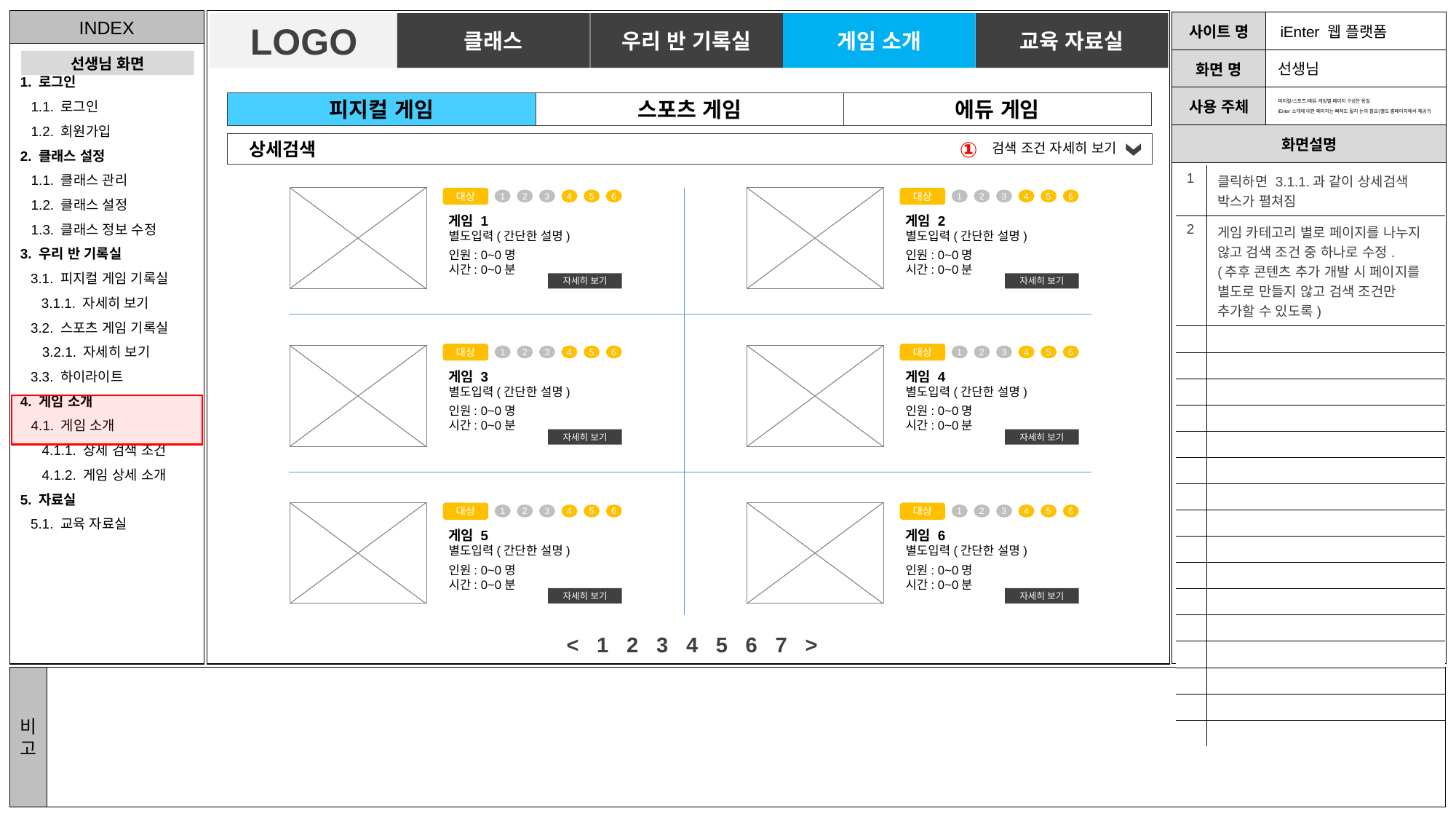

LOGO
클래스
우리 반 기록실
게임 소개
교육 자료실
선생님
피지컬/스포츠/에듀 게임별 페이지 구성은 동일
iEnter 소개에 대한 페이지는 빠져도 될지 논의 필요(별도 홈페이지에서 제공?)
피지컬 게임
스포츠 게임
에듀 게임
①
상세검색

검색 조건 자세히 보기

| 1 | 클릭하면 3.1.1.과 같이 상세검색 박스가 펼쳐짐 |
| --- | --- |
| 2 | 게임 카테고리 별로 페이지를 나누지 않고 검색 조건 중 하나로 수정. (추후 콘텐츠 추가 개발 시 페이지를 별도로 만들지 않고 검색 조건만 추가할 수 있도록) |
|  |  |
|  |  |
|  |  |
|  |  |
|  |  |
|  |  |
|  |  |
|  |  |
|  |  |
|  |  |
|  |  |
|  |  |
|  |  |
|  |  |
|  |  |
|  |  |

대상
1
2
3
4
5
6
게임 1
별도입력(간단한 설명)
인원: 0~0명
시간: 0~0분

대상
1
2
3
4
5
6
게임 2
별도입력(간단한 설명)
인원: 0~0명
시간: 0~0분
자세히 보기
자세히 보기
대상
1
2
3
4
5
6
게임 3
별도입력(간단한 설명)
인원: 0~0명
시간: 0~0분
대상
1
2
3
4
5
6
게임 4
별도입력(간단한 설명)
인원: 0~0명
시간: 0~0분

자세히 보기
자세히 보기

대상
1
2
3
4
5
6
게임 5
별도입력(간단한 설명)
인원: 0~0명
시간: 0~0분

대상
1
2
3
4
5
6
게임 6
별도입력(간단한 설명)
인원: 0~0명
시간: 0~0분
자세히 보기
자세히 보기

<   1   2   3   4   5   6   7   >